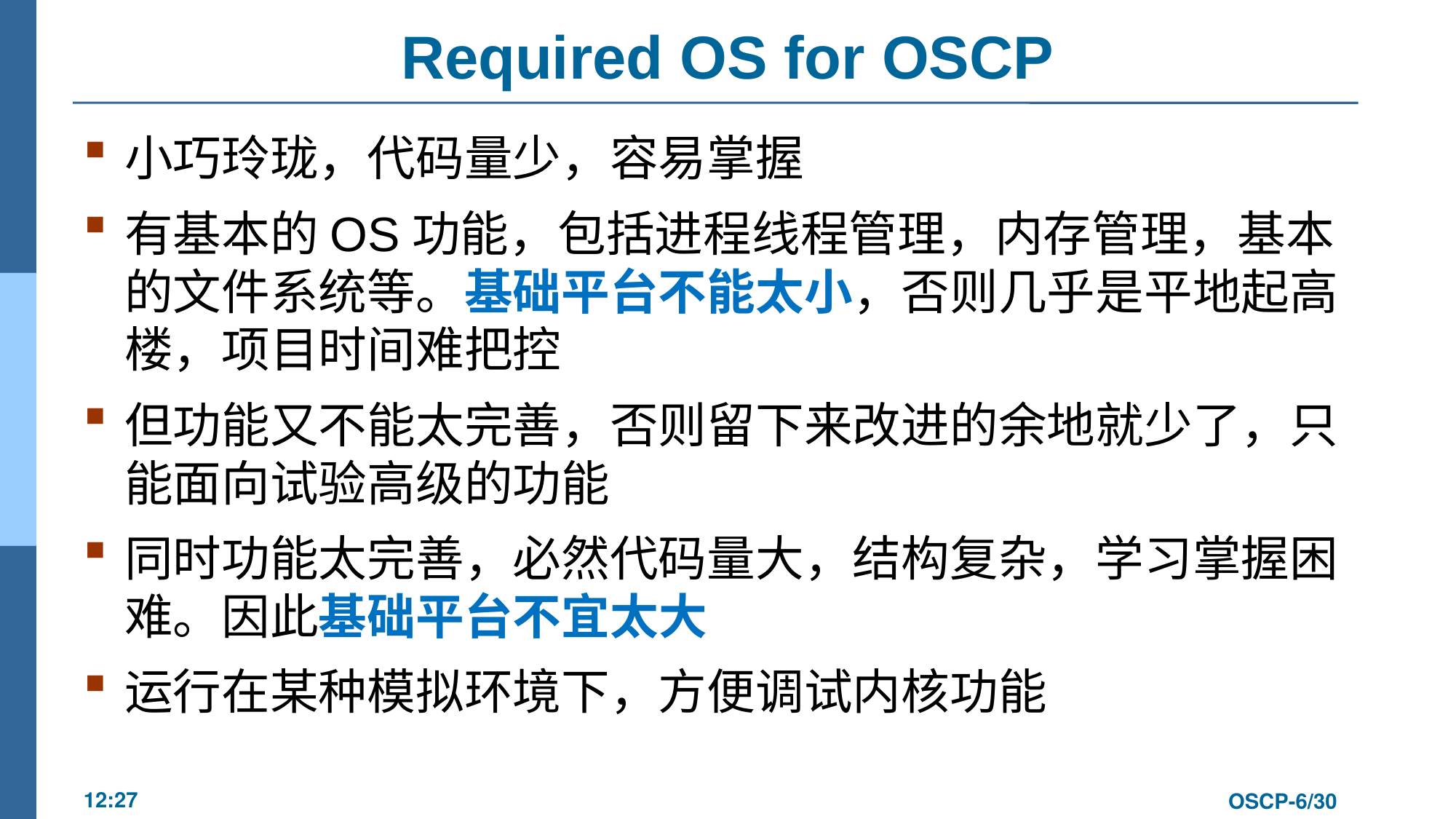

# Required OS for OSCP
小巧玲珑，代码量少，容易掌握
有基本的OS功能，包括进程线程管理，内存管理，基本的文件系统等。基础平台不能太小，否则几乎是平地起高楼，项目时间难把控
但功能又不能太完善，否则留下来改进的余地就少了，只能面向试验高级的功能
同时功能太完善，必然代码量大，结构复杂，学习掌握困难。因此基础平台不宜太大
运行在某种模拟环境下，方便调试内核功能